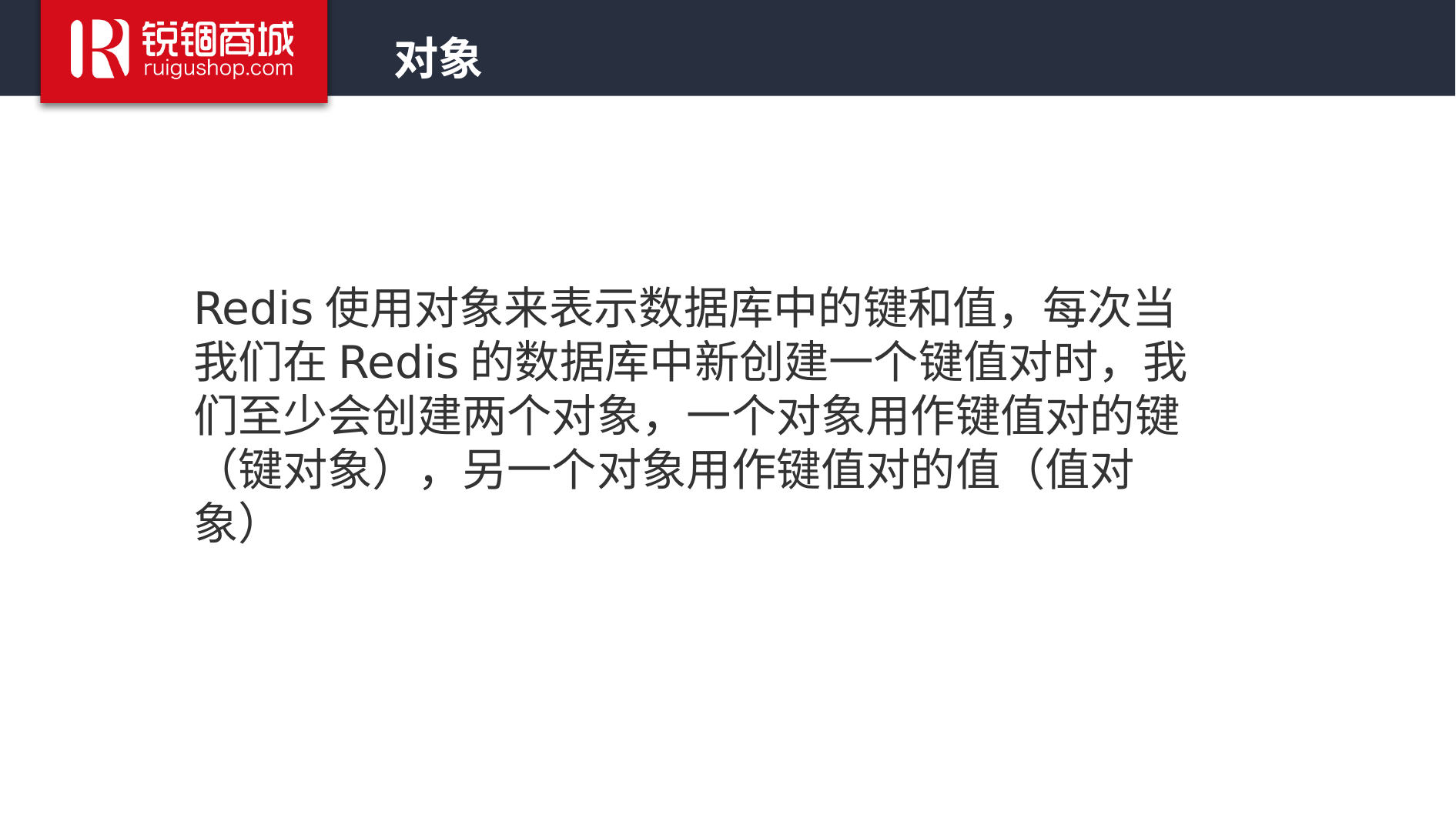

对象
Redis使用对象来表示数据库中的键和值，每次当我们在Redis的数据库中新创建一个键值对时，我们至少会创建两个对象，一个对象用作键值对的键（键对象），另一个对象用作键值对的值（值对象）